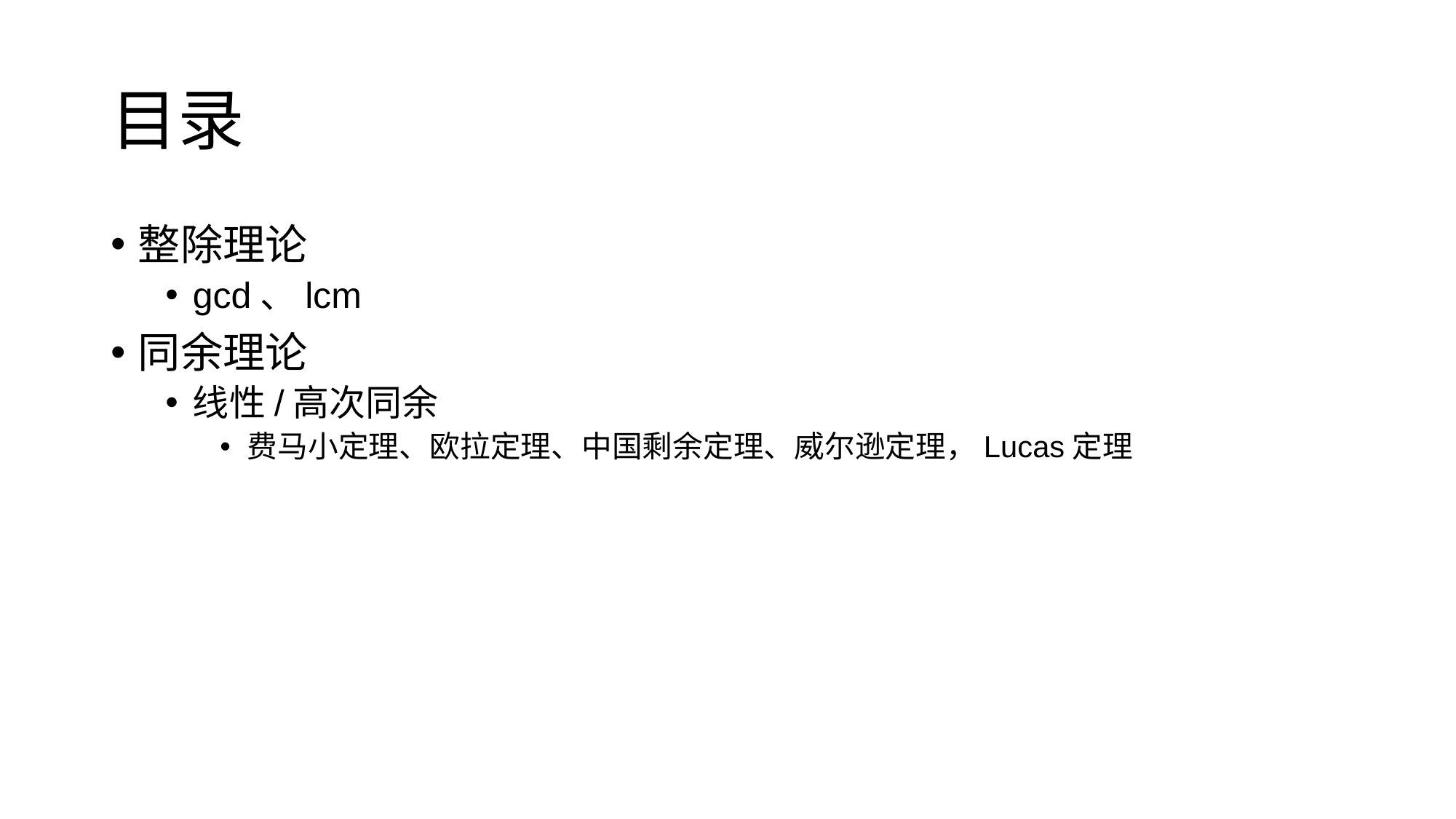

# 目录
整除理论
gcd、lcm
同余理论
线性/高次同余
费马小定理、欧拉定理、中国剩余定理、威尔逊定理，Lucas定理